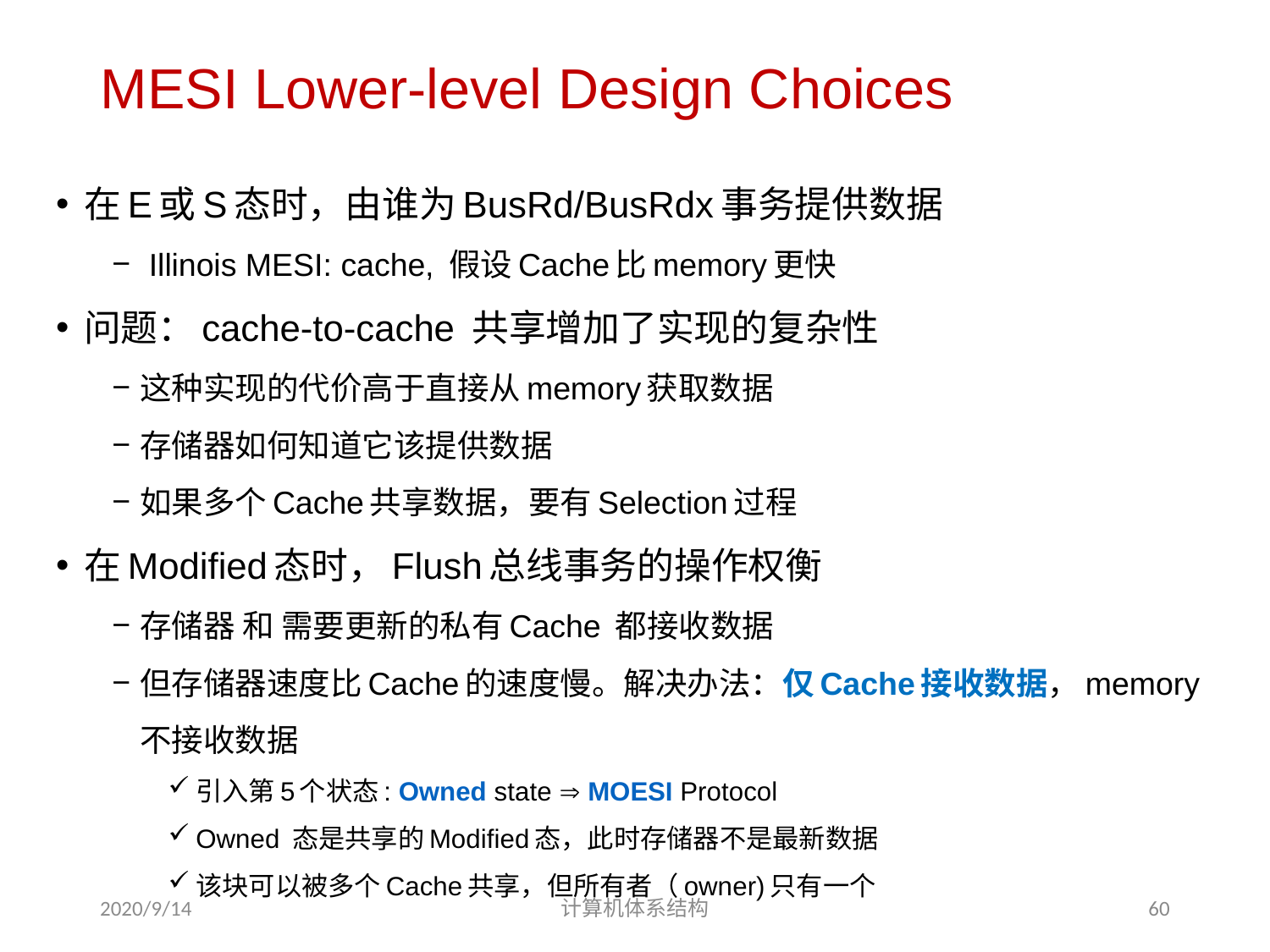

# MESI Lower-level Design Choices
在E或S态时，由谁为BusRd/BusRdx事务提供数据
 Illinois MESI: cache, 假设Cache比memory更快
问题：cache-to-cache 共享增加了实现的复杂性
这种实现的代价高于直接从memory获取数据
存储器如何知道它该提供数据
如果多个Cache共享数据，要有Selection过程
在Modified态时，Flush总线事务的操作权衡
存储器 和 需要更新的私有Cache 都接收数据
但存储器速度比Cache的速度慢。解决办法：仅Cache接收数据，memory不接收数据
引入第5个状态: Owned state ⇒ MOESI Protocol
Owned 态是共享的Modified态，此时存储器不是最新数据
该块可以被多个Cache共享，但所有者（owner)只有一个
2020/9/14
计算机体系结构
60